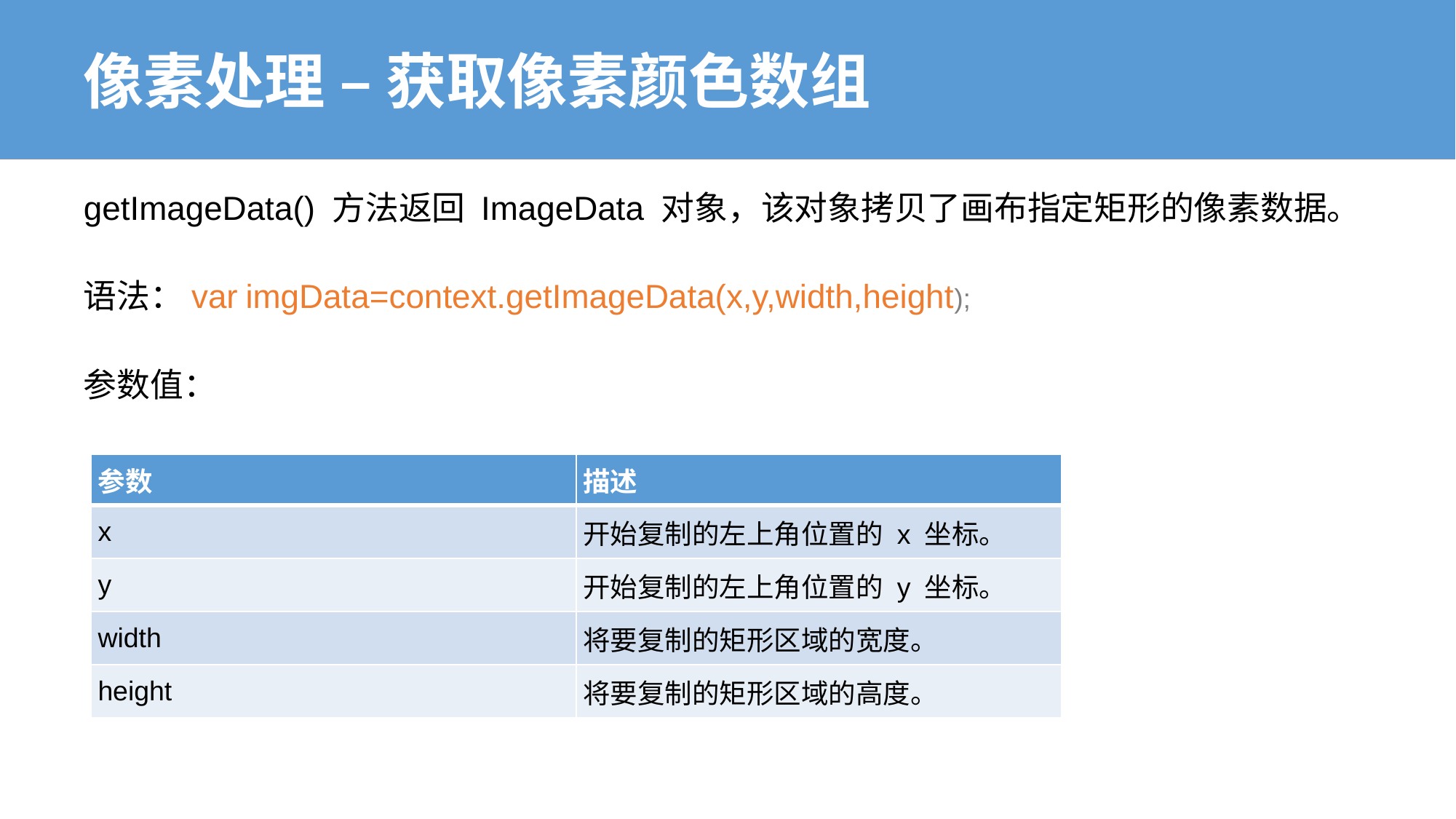

# 像素处理 – 获取像素颜色数组
getImageData() 方法返回 ImageData 对象，该对象拷贝了画布指定矩形的像素数据。
语法：var imgData=context.getImageData(x,y,width,height);
参数值：

| 参数 | 描述 |
| --- | --- |
| x | 开始复制的左上角位置的 x 坐标。 |
| y | 开始复制的左上角位置的 y 坐标。 |
| width | 将要复制的矩形区域的宽度。 |
| height | 将要复制的矩形区域的高度。 |